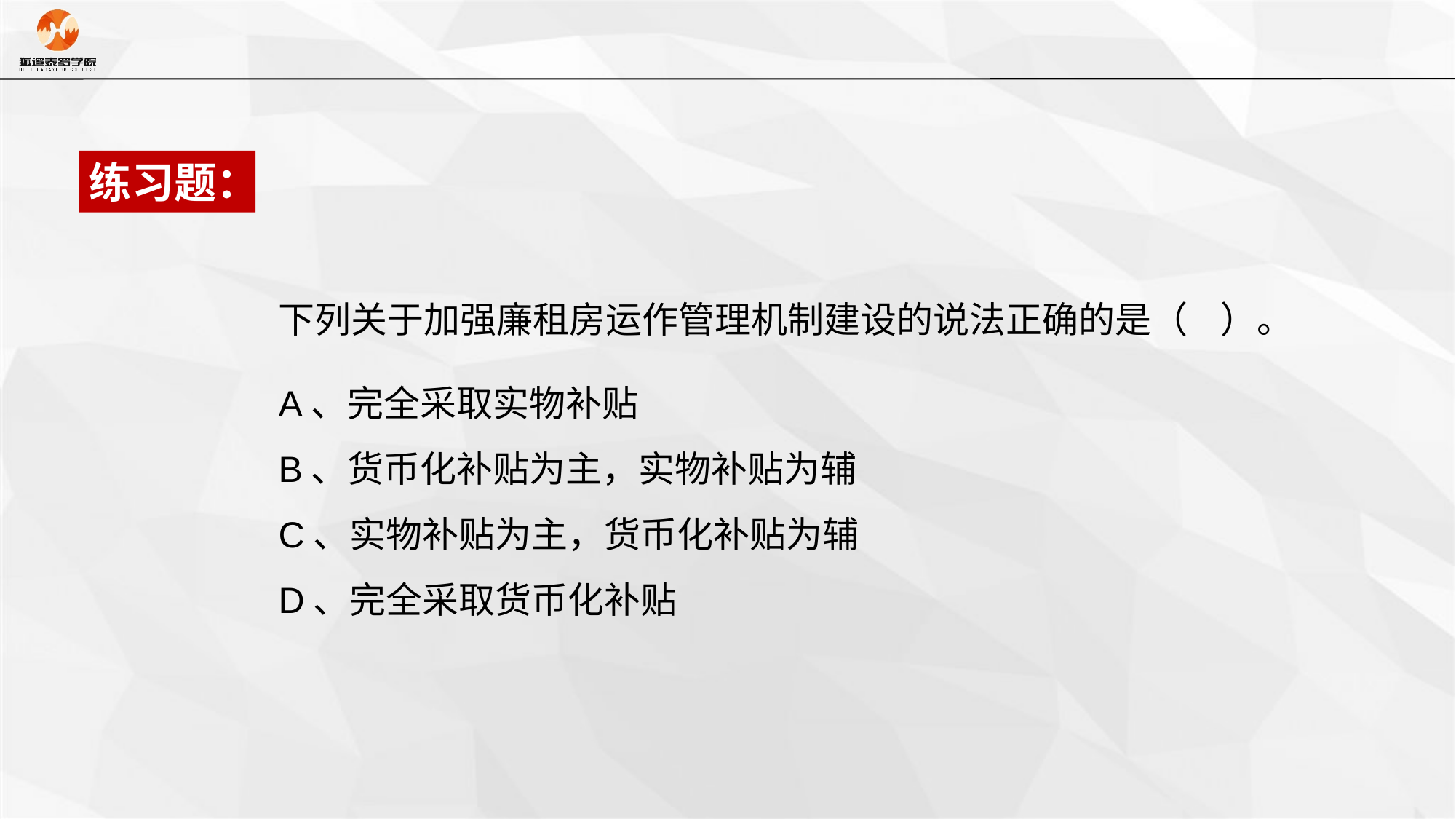

练习题：
下列关于加强廉租房运作管理机制建设的说法正确的是（    ）。
A、完全采取实物补贴
B、货币化补贴为主，实物补贴为辅
C、实物补贴为主，货币化补贴为辅
D、完全采取货币化补贴